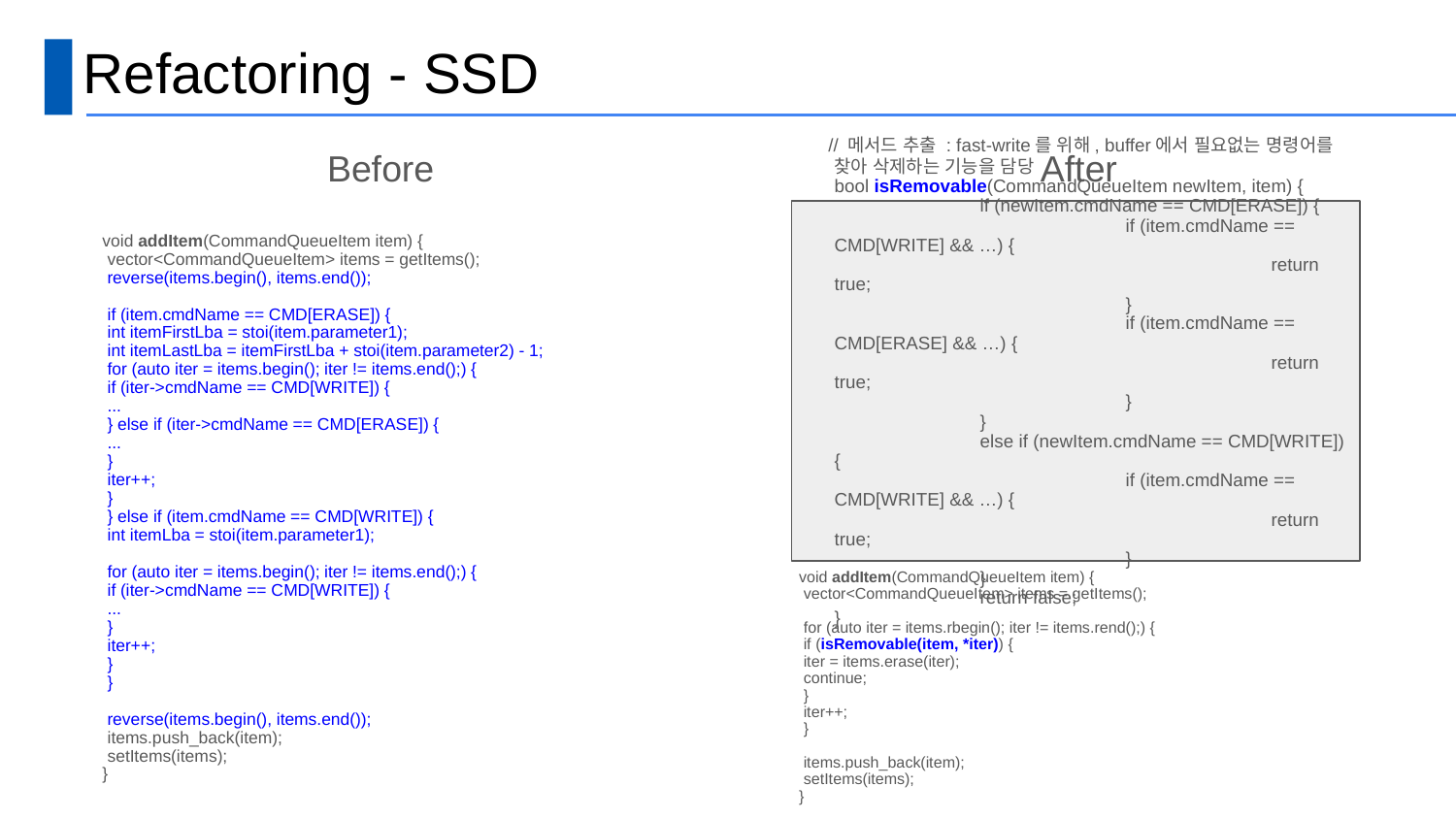

# Refactoring - SSD
Before
After
// 메서드 추출 : fast-write를 위해, buffer에서 필요없는 명령어를 찾아 삭제하는 기능을 담당
	bool isRemovable(CommandQueueItem newItem, item) {
		if (newItem.cmdName == CMD[ERASE]) {
			if (item.cmdName == CMD[WRITE] && …) {
				return true;
			}
			if (item.cmdName == CMD[ERASE] && …) {
				return true;
			}
		}
		else if (newItem.cmdName == CMD[WRITE]) {
			if (item.cmdName == CMD[WRITE] && …) {
				return true;
			}
		}
		return false;
	}
void addItem(CommandQueueItem item) {
	vector<CommandQueueItem> items = getItems();
	reverse(items.begin(), items.end());

	if (item.cmdName == CMD[ERASE]) {
		int itemFirstLba = stoi(item.parameter1);
		int itemLastLba = itemFirstLba + stoi(item.parameter2) - 1;
		for (auto iter = items.begin(); iter != items.end();) {
			if (iter->cmdName == CMD[WRITE]) {
				...
			} else if (iter->cmdName == CMD[ERASE]) {
					...
				}
				iter++;
		}
	} else if (item.cmdName == CMD[WRITE]) {
		int itemLba = stoi(item.parameter1);

		for (auto iter = items.begin(); iter != items.end();) {
			if (iter->cmdName == CMD[WRITE]) {
				...
			}
			iter++;
		}
	}

	reverse(items.begin(), items.end());
	items.push_back(item);
	setItems(items);
}

void addItem(CommandQueueItem item) {
	vector<CommandQueueItem> items = getItems();

	for (auto iter = items.rbegin(); iter != items.rend();) {
		if (isRemovable(item, *iter)) {
			iter = items.erase(iter);
			continue;
		}
		iter++;
	}

	items.push_back(item);
	setItems(items);
}